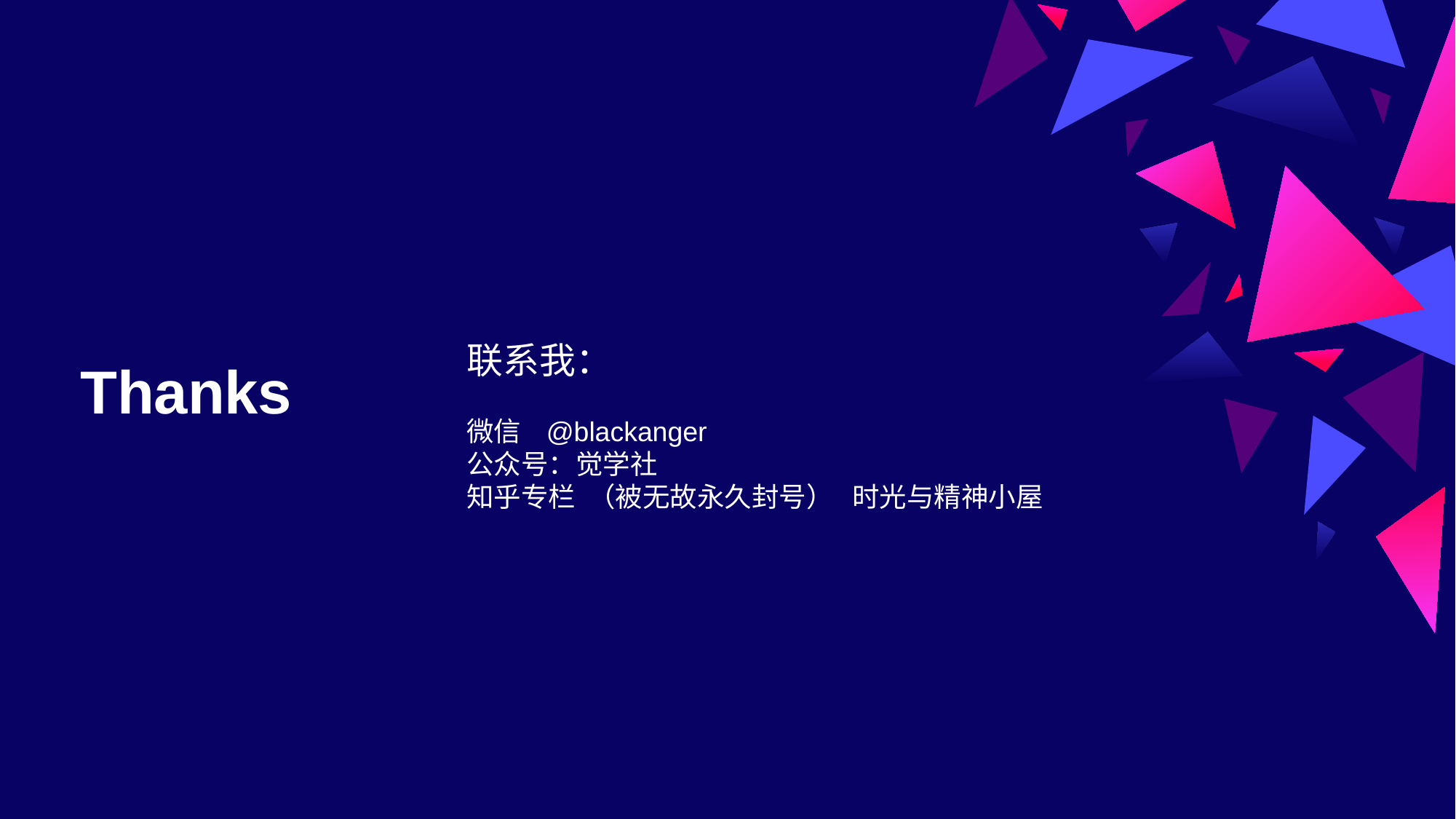

# Thanks
联系我：
微信   @blackanger
公众号：觉学社
知乎专栏  （被无故永久封号）   时光与精神小屋